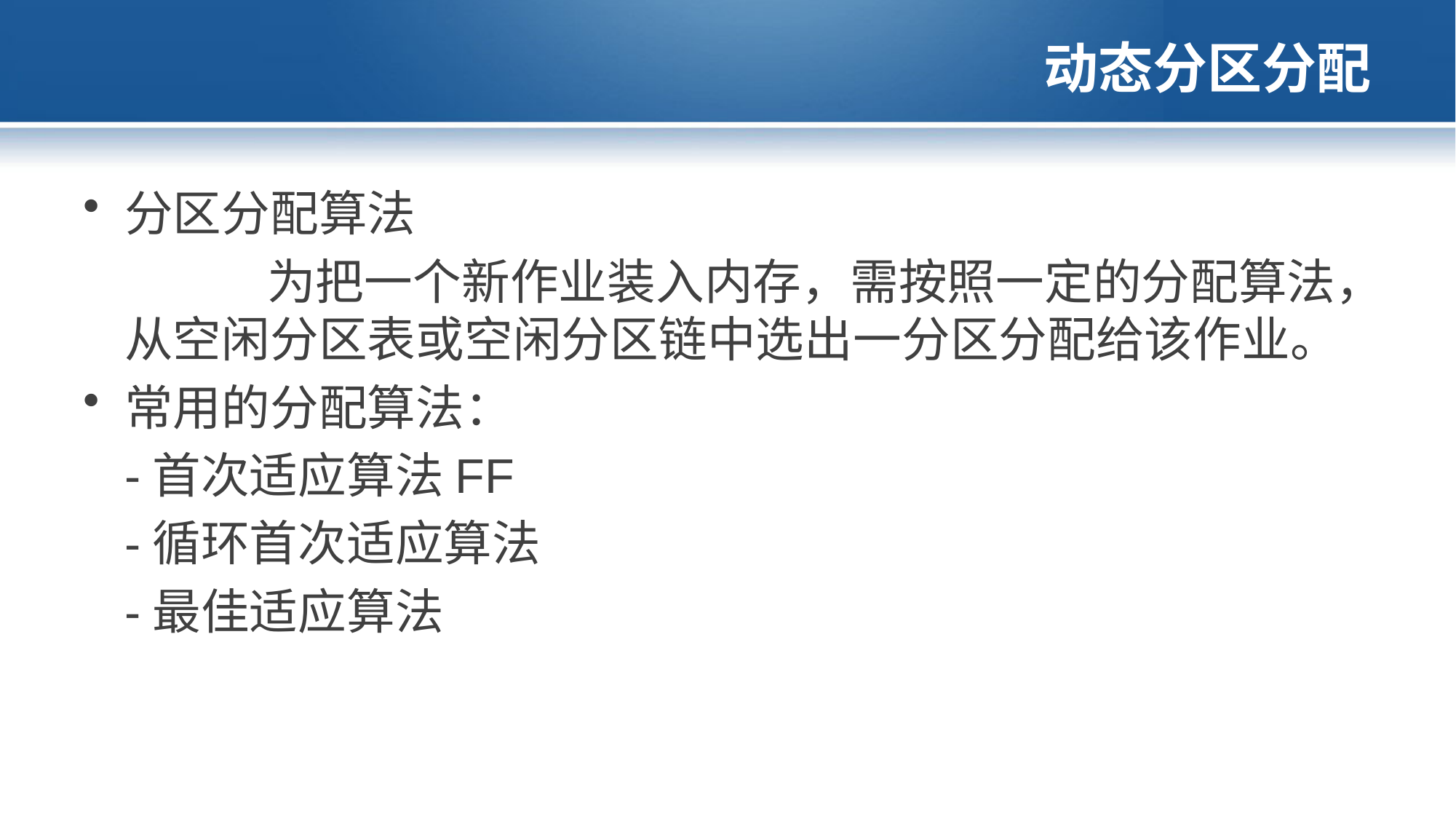

# 动态分区分配
分区分配算法
		  为把一个新作业装入内存，需按照一定的分配算法，从空闲分区表或空闲分区链中选出一分区分配给该作业。
常用的分配算法：
	-首次适应算法FF
	-循环首次适应算法
	-最佳适应算法